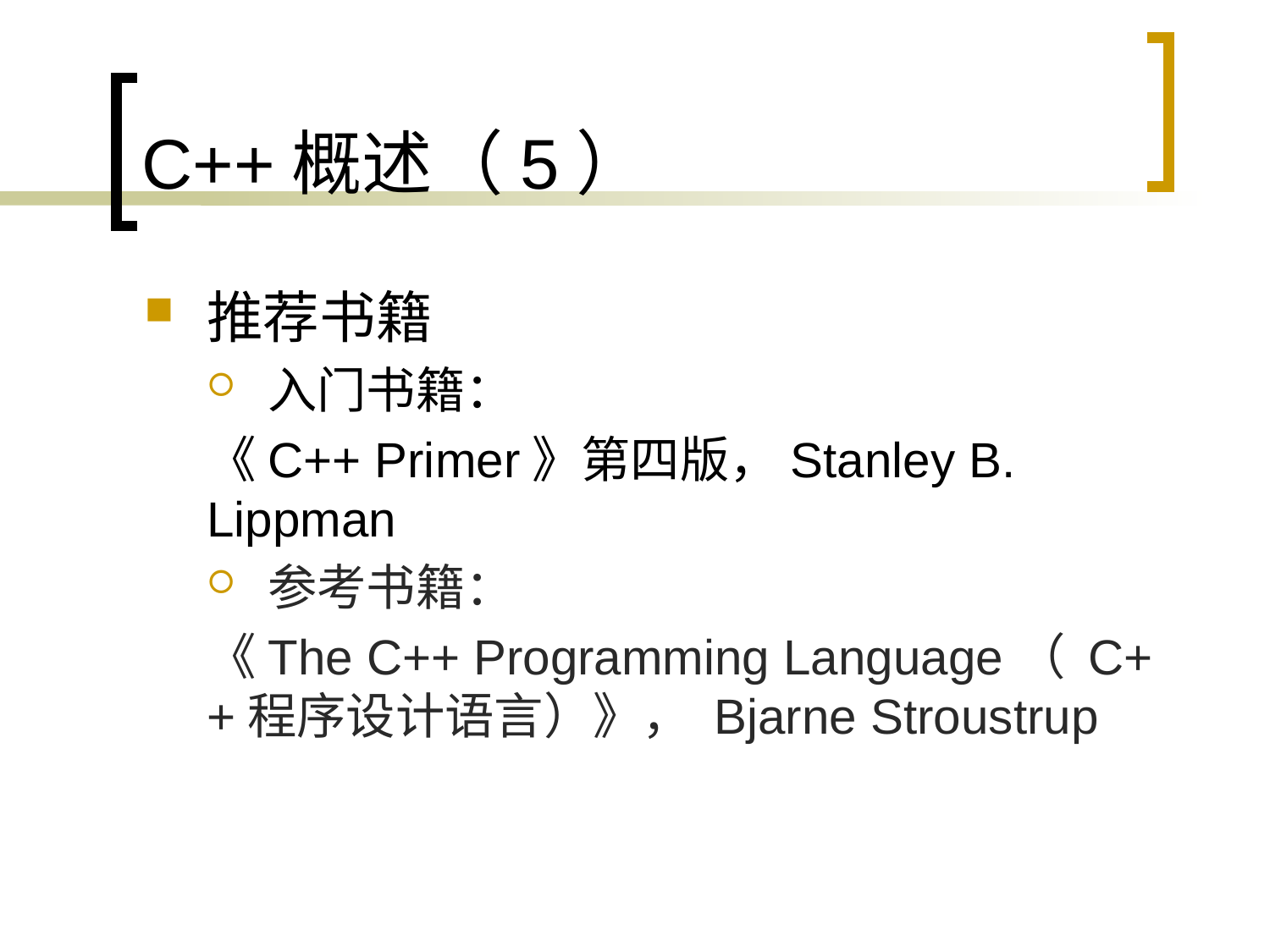

# C++概述（5）
推荐书籍
入门书籍：
《C++ Primer》第四版，Stanley B. Lippman
参考书籍：
《The C++ Programming Language（ C++程序设计语言）》， Bjarne Stroustrup